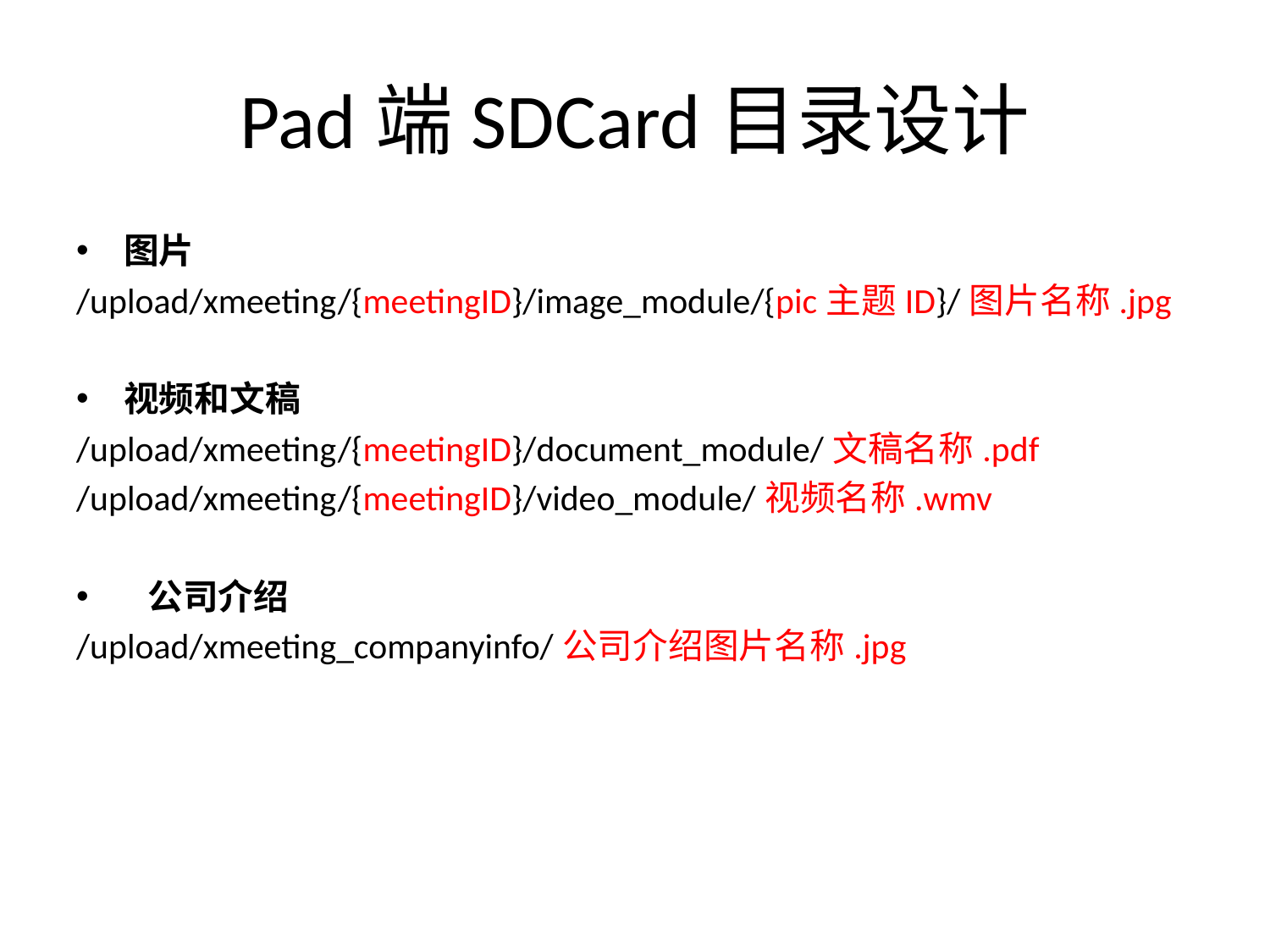

# Pad端SDCard目录设计
图片
/upload/xmeeting/{meetingID}/image_module/{pic主题ID}/图片名称.jpg

视频和文稿
/upload/xmeeting/{meetingID}/document_module/文稿名称.pdf
/upload/xmeeting/{meetingID}/video_module/视频名称.wmv

公司介绍
/upload/xmeeting_companyinfo/公司介绍图片名称.jpg